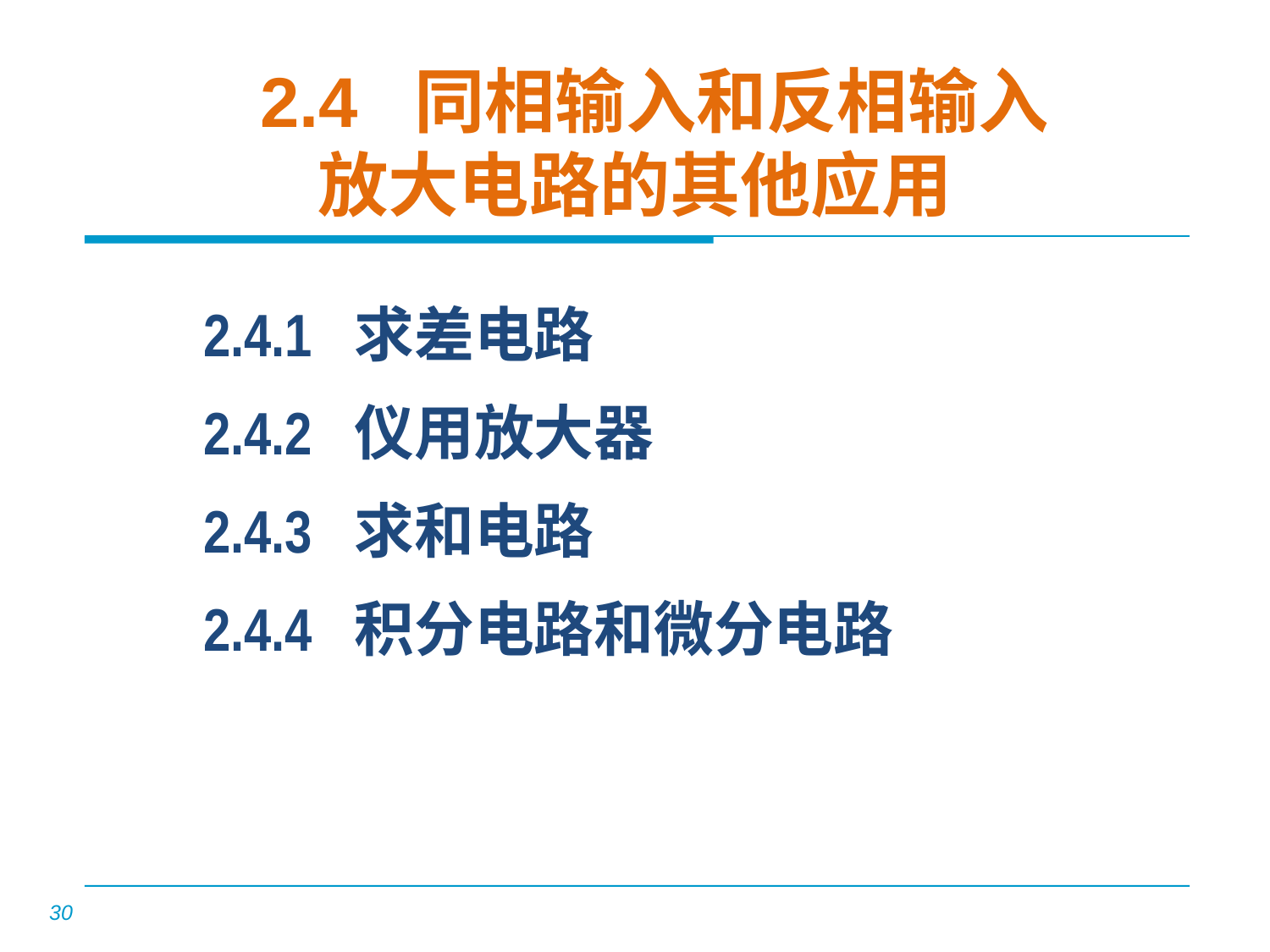

# 2.4  同相输入和反相输入放大电路的其他应用
2.4.1  求差电路
2.4.2  仪用放大器
2.4.3  求和电路
2.4.4  积分电路和微分电路